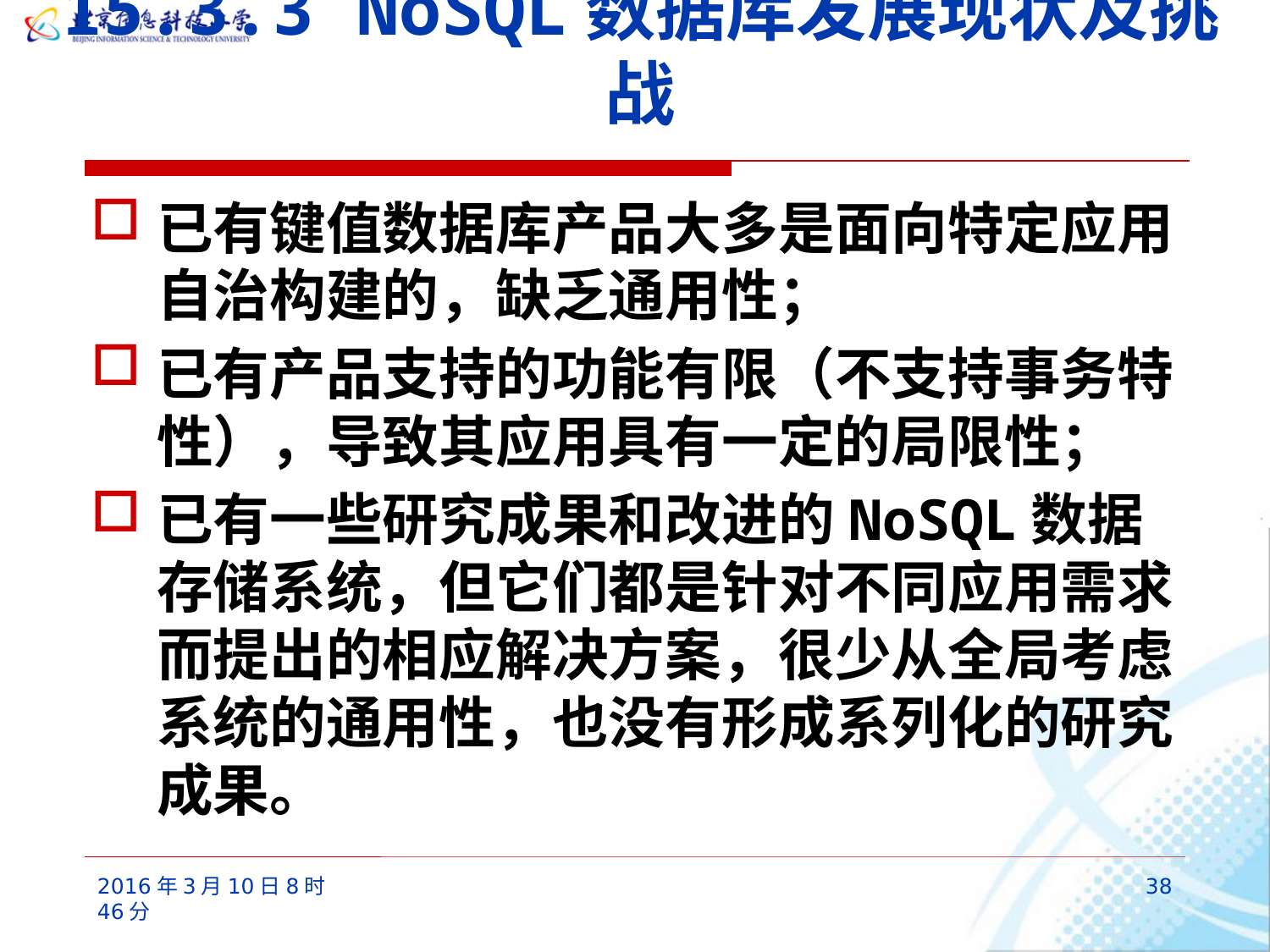

# 15.3.3 NoSQL数据库发展现状及挑战
已有键值数据库产品大多是面向特定应用自治构建的，缺乏通用性；
已有产品支持的功能有限（不支持事务特性），导致其应用具有一定的局限性；
已有一些研究成果和改进的NoSQL数据存储系统，但它们都是针对不同应用需求而提出的相应解决方案，很少从全局考虑系统的通用性，也没有形成系列化的研究成果。
2016年3月10日8时46分
38